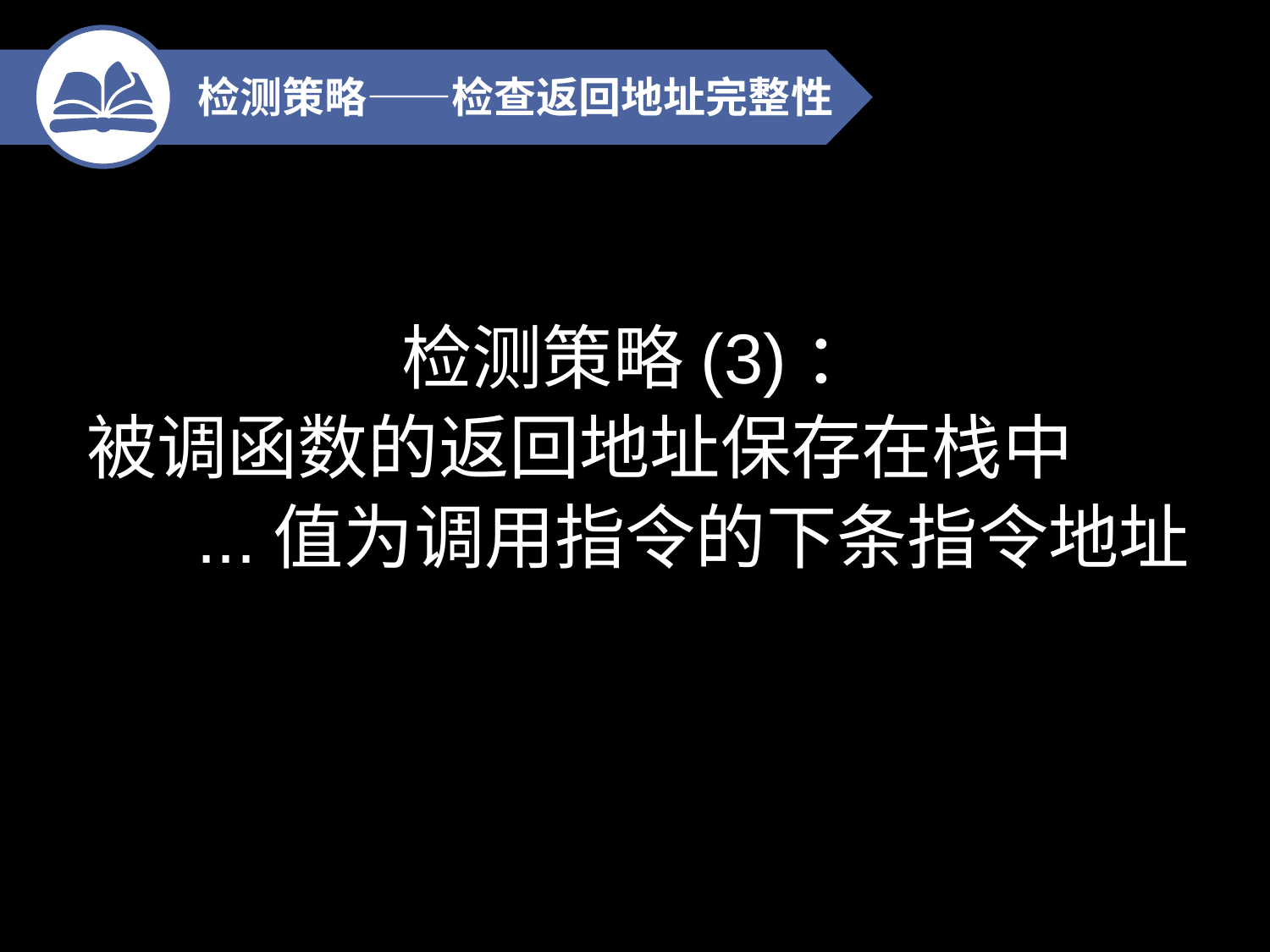

检测策略——检查返回地址完整性
检测策略(3)：
被调函数的返回地址保存在栈中
...值为调用指令的下条指令地址